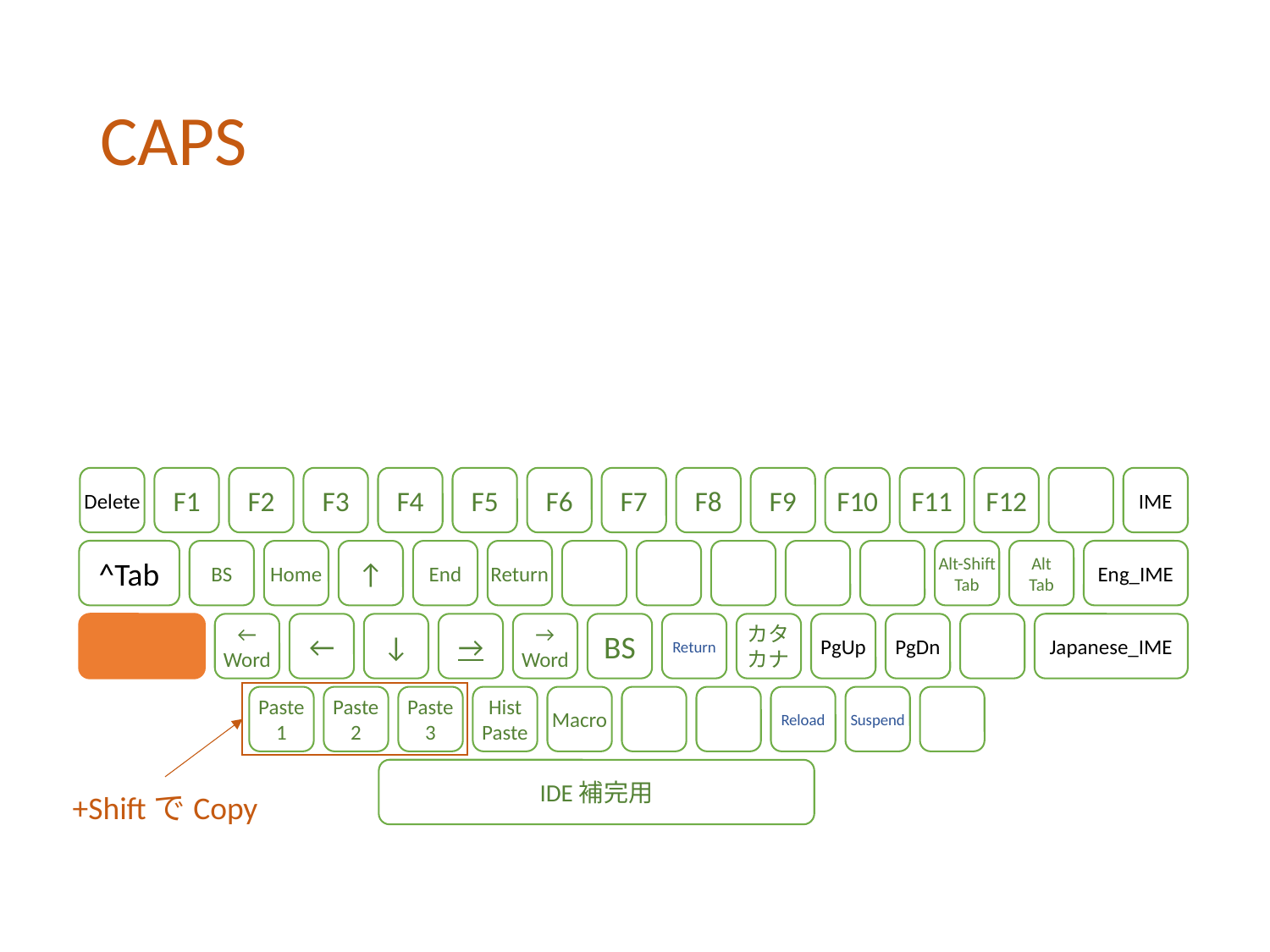

# CAPS
Delete
F1
F2
F3
F4
F5
F6
F7
F8
F9
F10
F11
F12

IME
^Tab
BS
Home
↑
End
Return

Alt-Shift
Tab
Alt
Tab
Eng_IME

←
Word
←
↓
→
→
Word
BS
Return
カタ
カナ
PgUp
PgDn

Japanese_IME

Paste
1
Paste
2
Paste
3
Hist
Paste
Macro

Reload
Suspend

IDE補完用
+ShiftでCopy